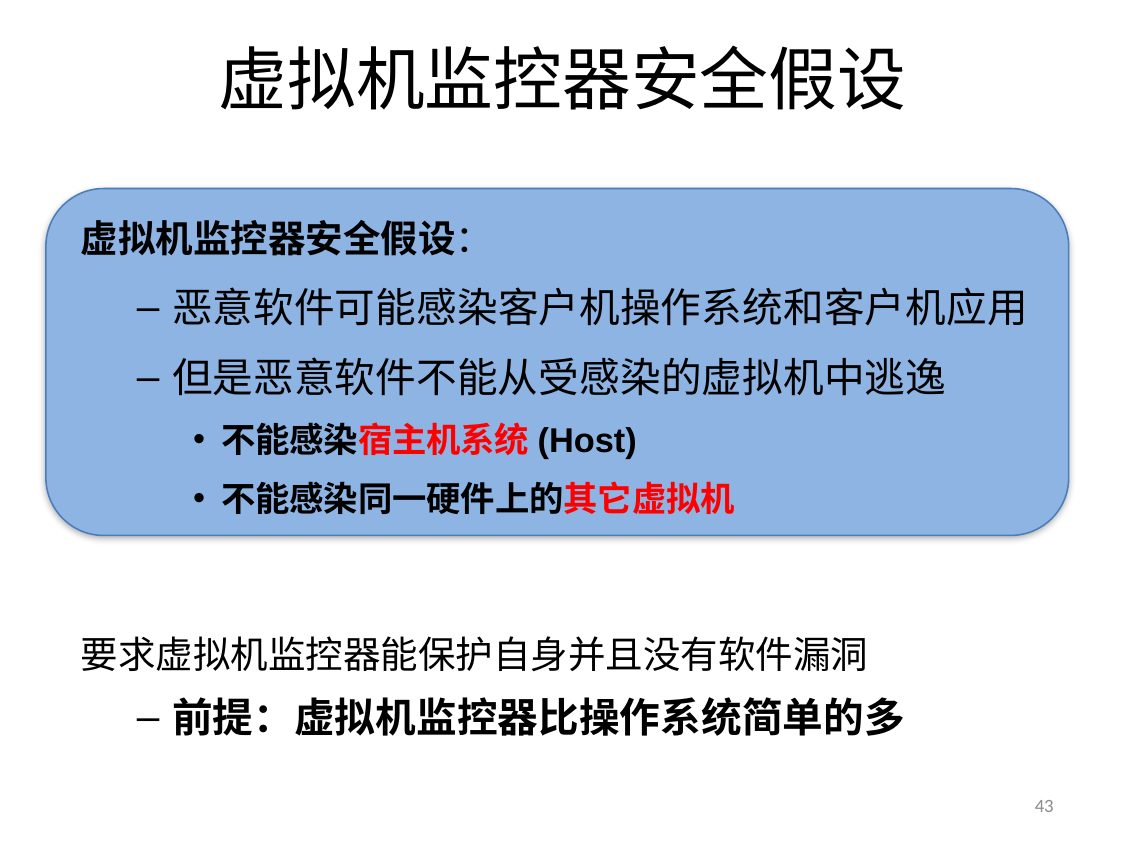

# 虚拟机监控器安全假设

虚拟机监控器安全假设：
恶意软件可能感染客户机操作系统和客户机应用
但是恶意软件不能从受感染的虚拟机中逃逸
不能感染宿主机系统(Host)
不能感染同一硬件上的其它虚拟机

要求虚拟机监控器能保护自身并且没有软件漏洞
前提：虚拟机监控器比操作系统简单的多
43